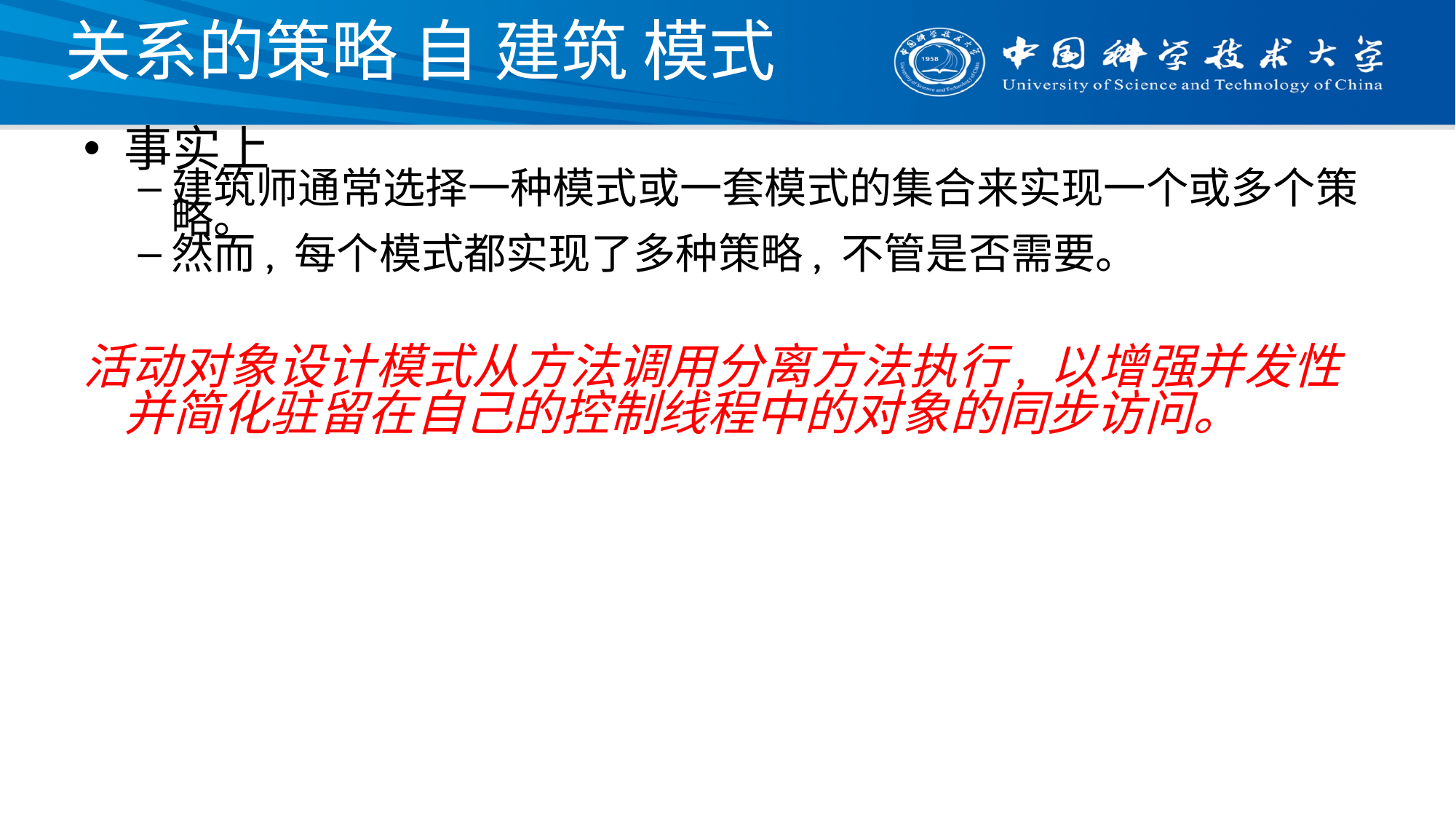

# 关系的策略 自 建筑 模式
事实上
建筑师通常选择一种模式或一套模式的集合来实现一个或多个策略。
然而, 每个模式都实现了多种策略, 不管是否需要。

活动对象设计模式从方法调用分离方法执行, 以增强并发性并简化驻留在自己的控制线程中的对象的同步访问。